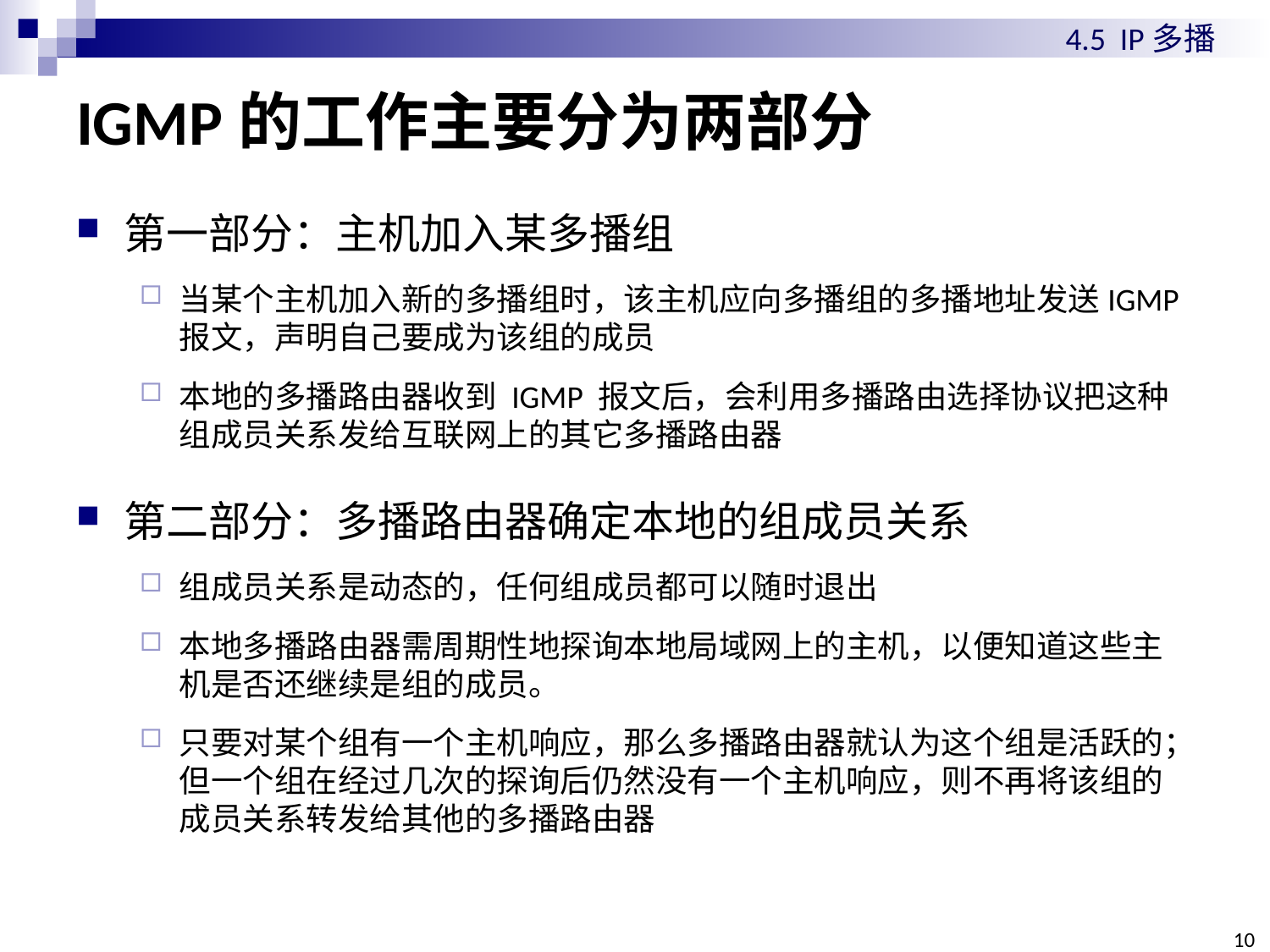

4.5  IP多播
# IGMP的工作主要分为两部分
第一部分：主机加入某多播组
当某个主机加入新的多播组时，该主机应向多播组的多播地址发送IGMP 报文，声明自己要成为该组的成员
本地的多播路由器收到 IGMP 报文后，会利用多播路由选择协议把这种组成员关系发给互联网上的其它多播路由器
第二部分：多播路由器确定本地的组成员关系
组成员关系是动态的，任何组成员都可以随时退出
本地多播路由器需周期性地探询本地局域网上的主机，以便知道这些主机是否还继续是组的成员。
只要对某个组有一个主机响应，那么多播路由器就认为这个组是活跃的；但一个组在经过几次的探询后仍然没有一个主机响应，则不再将该组的成员关系转发给其他的多播路由器
10